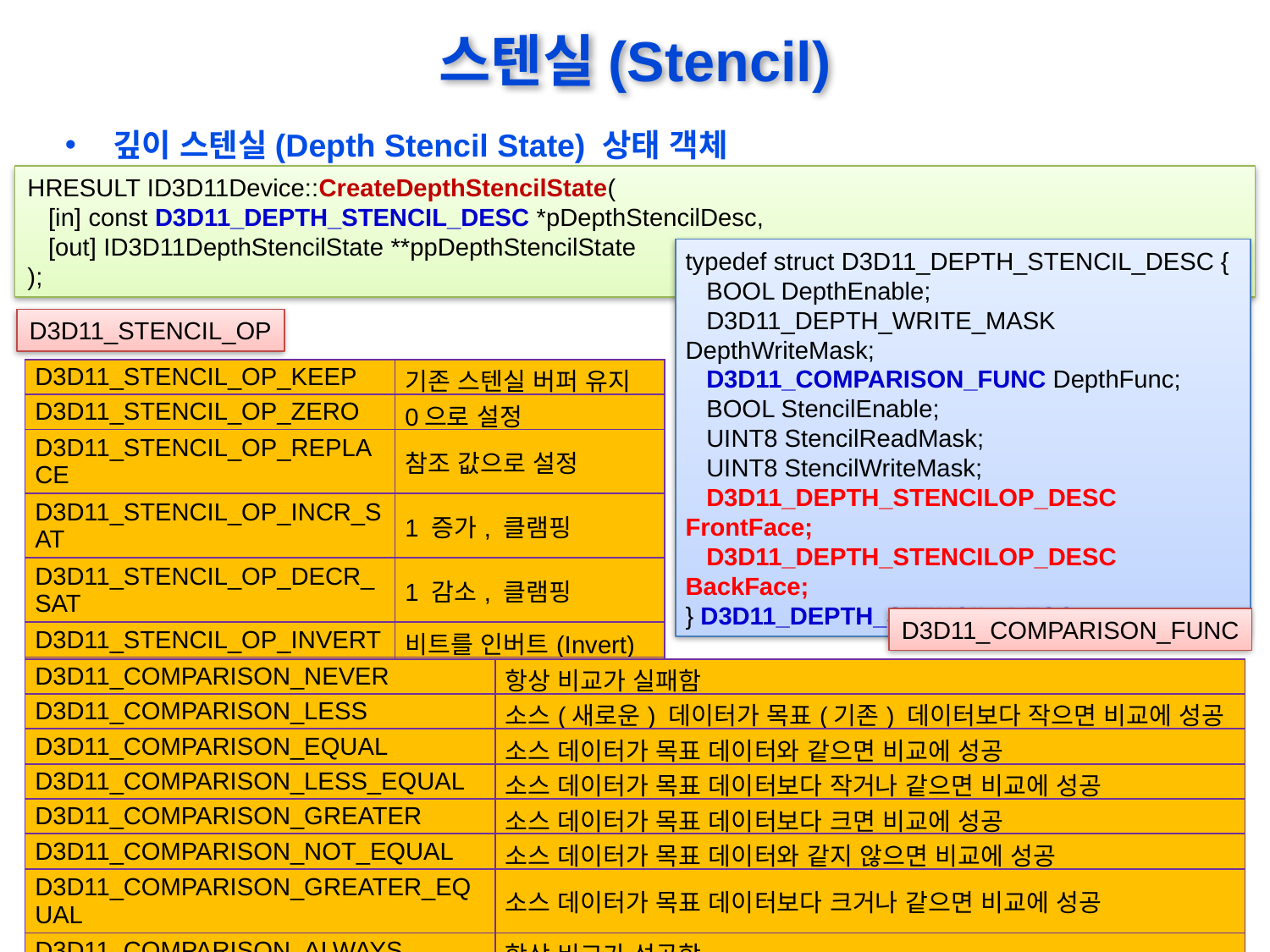

# 스텐실(Stencil)
깊이 스텐실(Depth Stencil State) 상태 객체

HRESULT ID3D11Device::CreateDepthStencilState(
   [in] const D3D11_DEPTH_STENCIL_DESC *pDepthStencilDesc,
   [out] ID3D11DepthStencilState **ppDepthStencilState
);
typedef struct D3D11_DEPTH_STENCIL_DESC {
   BOOL DepthEnable;
   D3D11_DEPTH_WRITE_MASK DepthWriteMask;
   D3D11_COMPARISON_FUNC DepthFunc;
   BOOL StencilEnable;
   UINT8 StencilReadMask;
   UINT8 StencilWriteMask;
   D3D11_DEPTH_STENCILOP_DESC FrontFace;
   D3D11_DEPTH_STENCILOP_DESC BackFace;
} D3D11_DEPTH_STENCIL_DESC;
D3D11_STENCIL_OP
| D3D11\_STENCIL\_OP\_KEEP | 기존 스텐실 버퍼 유지 |
| --- | --- |
| D3D11\_STENCIL\_OP\_ZERO | 0으로 설정 |
| D3D11\_STENCIL\_OP\_REPLACE | 참조 값으로 설정 |
| D3D11\_STENCIL\_OP\_INCR\_SAT | 1 증가, 클램핑 |
| D3D11\_STENCIL\_OP\_DECR\_SAT | 1 감소, 클램핑 |
| D3D11\_STENCIL\_OP\_INVERT | 비트를 인버트(Invert) |
| D3D11\_STENCIL\_OP\_INCR | 1 증가, 랩(Wrap) |
| D3D11\_STENCIL\_OP\_DECR | 1 감소, 랩(Wrap) |
D3D11_COMPARISON_FUNC
| D3D11\_COMPARISON\_NEVER | 항상 비교가 실패함 |
| --- | --- |
| D3D11\_COMPARISON\_LESS | 소스(새로운) 데이터가 목표(기존) 데이터보다 작으면 비교에 성공 |
| D3D11\_COMPARISON\_EQUAL | 소스 데이터가 목표 데이터와 같으면 비교에 성공 |
| D3D11\_COMPARISON\_LESS\_EQUAL | 소스 데이터가 목표 데이터보다 작거나 같으면 비교에 성공 |
| D3D11\_COMPARISON\_GREATER | 소스 데이터가 목표 데이터보다 크면 비교에 성공 |
| D3D11\_COMPARISON\_NOT\_EQUAL | 소스 데이터가 목표 데이터와 같지 않으면 비교에 성공 |
| D3D11\_COMPARISON\_GREATER\_EQUAL | 소스 데이터가 목표 데이터보다 크거나 같으면 비교에 성공 |
| D3D11\_COMPARISON\_ALWAYS | 항상 비교가 성공함 |